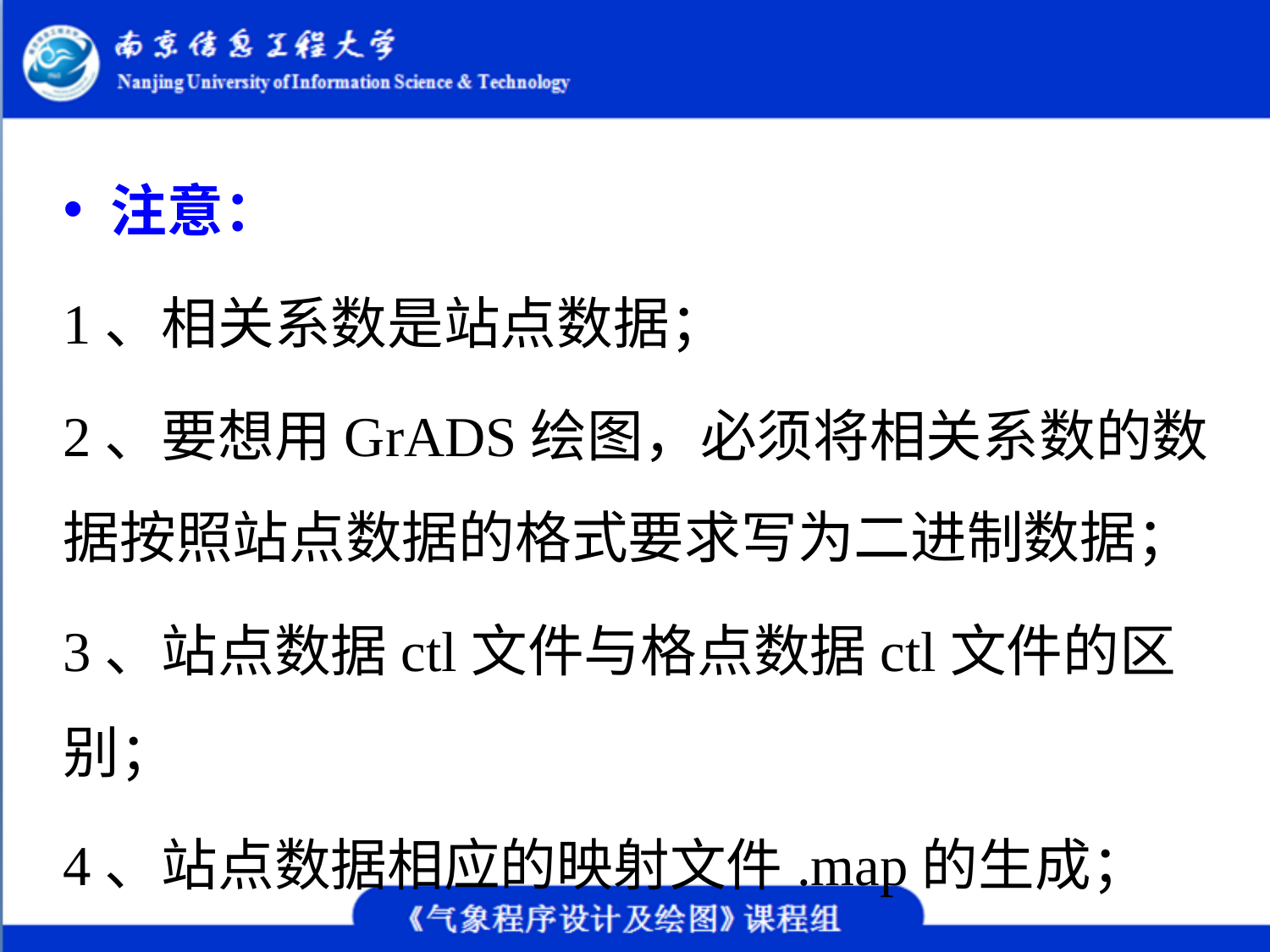

注意：
1、相关系数是站点数据；
2、要想用GrADS绘图，必须将相关系数的数据按照站点数据的格式要求写为二进制数据；
3、站点数据ctl文件与格点数据ctl文件的区别；
4、站点数据相应的映射文件.map的生成；